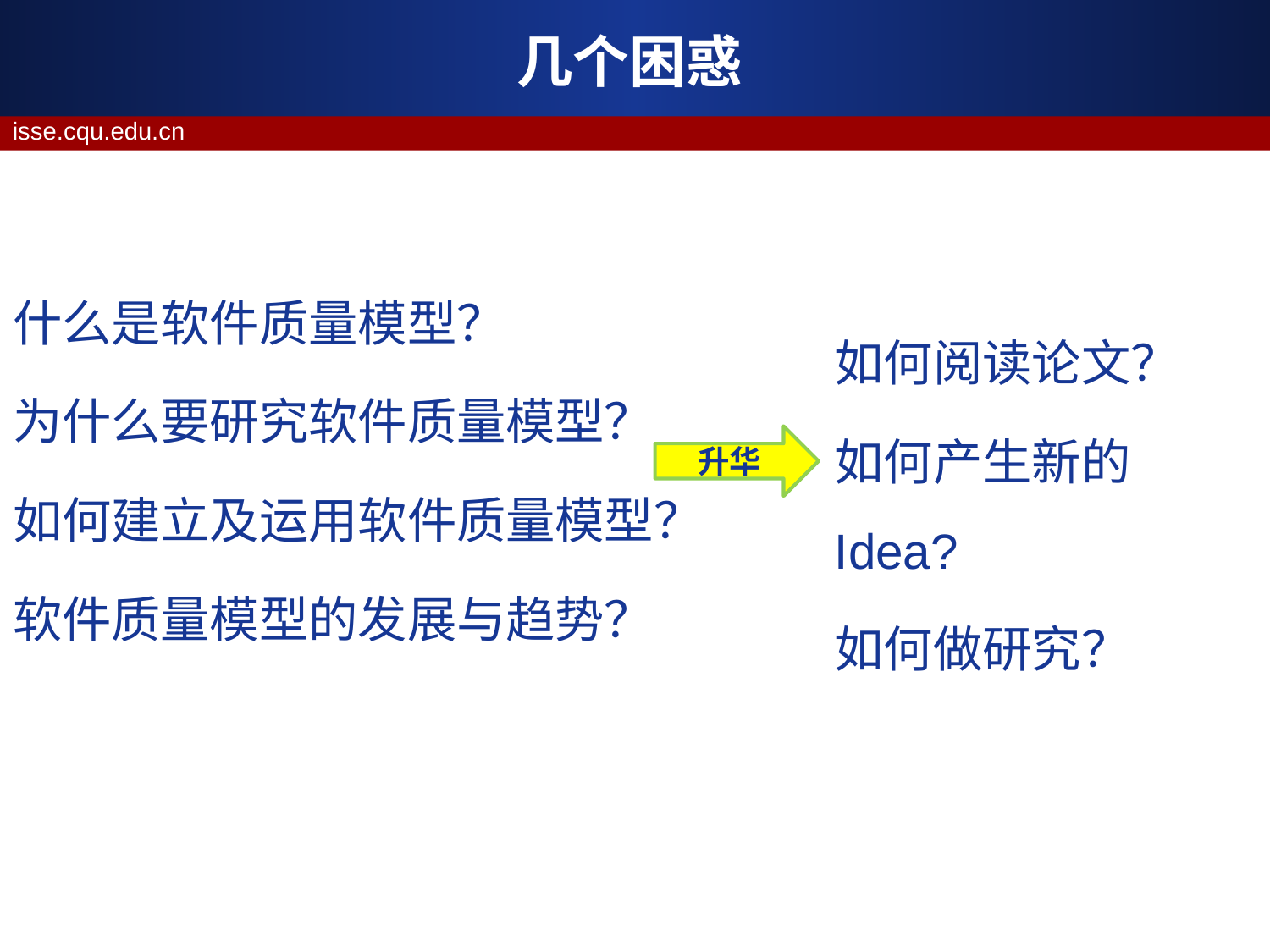

# 几个困惑
什么是软件质量模型？
为什么要研究软件质量模型？
如何建立及运用软件质量模型？
软件质量模型的发展与趋势？
如何阅读论文？
如何产生新的Idea?
如何做研究？

升华